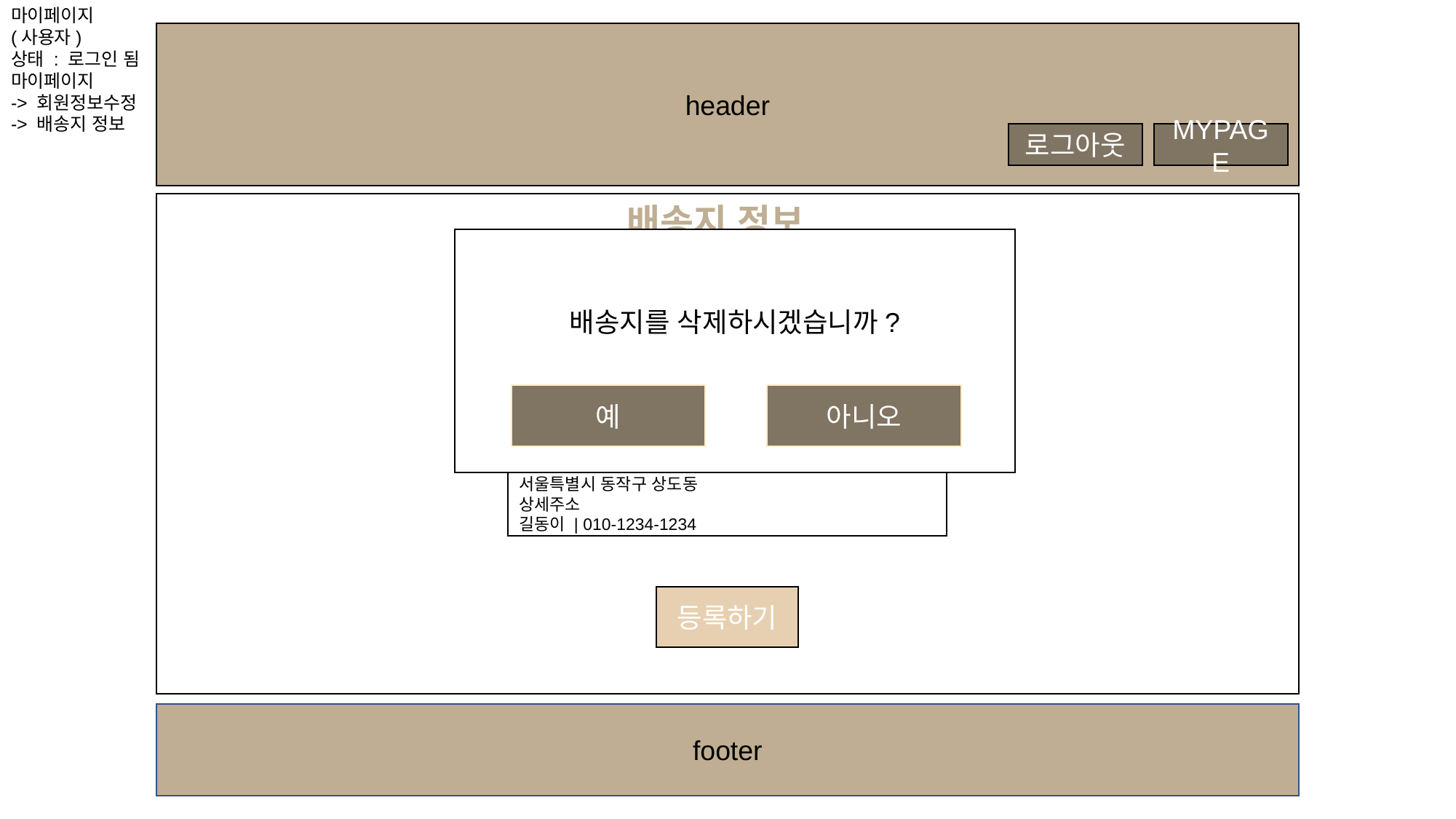

마이페이지
(사용자)
상태 : 로그인 됨
마이페이지
-> 회원정보수정
-> 배송지 정보
header
로그아웃
MYPAGE

배송지 정보
배송지를 삭제하시겠습니까?

예

길동이 (기본배송지)

서울특별시 금천구 가산동
상세주소
길동이 | 010-1234-1234
수정  삭제
아니오

길동이

서울특별시 동작구 상도동
상세주소
길동이 | 010-1234-1234
수정  삭제
등록하기
footer